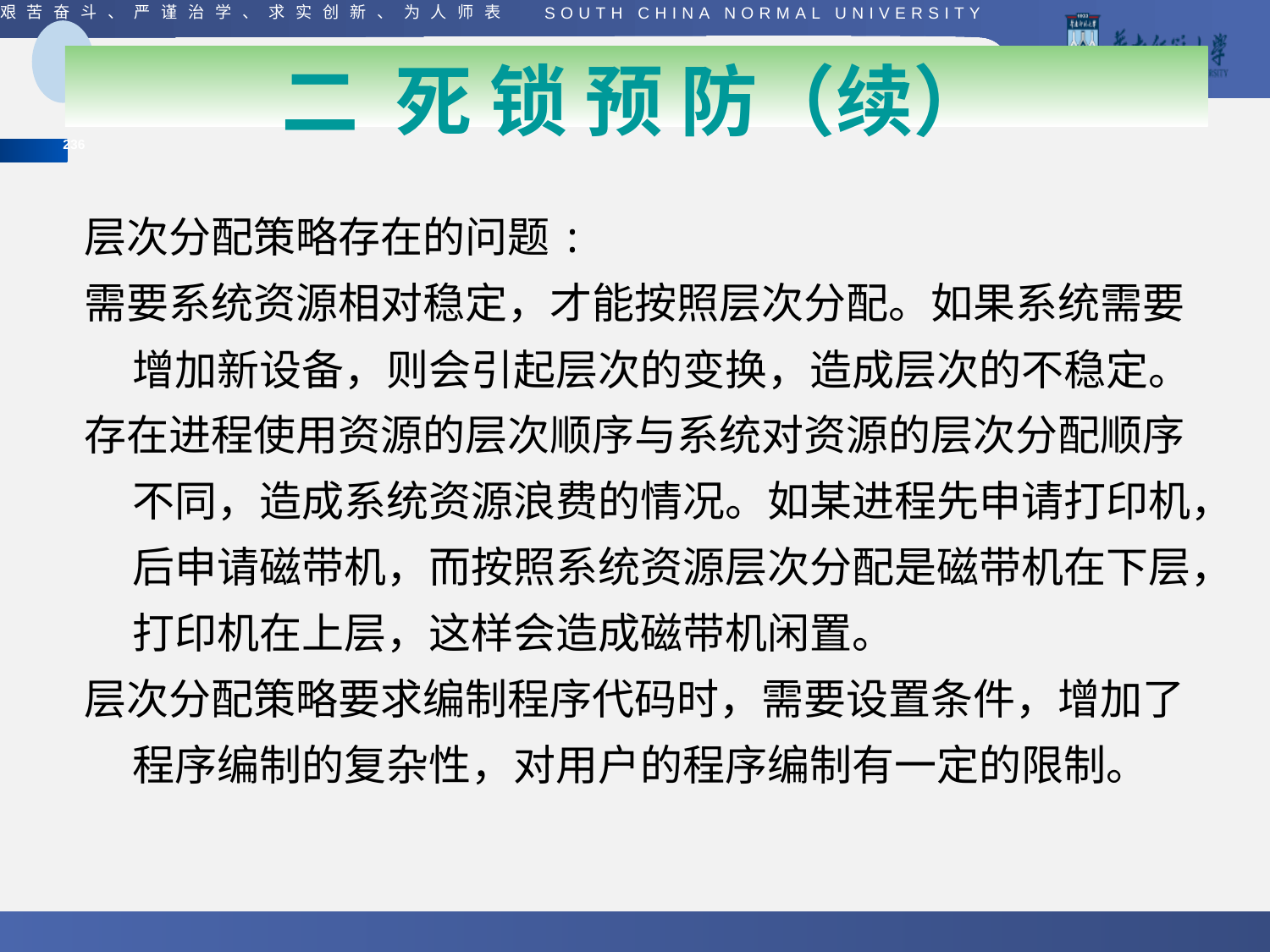

二  死 锁 预 防（续）
层次分配策略存在的问题:
需要系统资源相对稳定，才能按照层次分配。如果系统需要增加新设备，则会引起层次的变换，造成层次的不稳定。
存在进程使用资源的层次顺序与系统对资源的层次分配顺序不同，造成系统资源浪费的情况。如某进程先申请打印机，后申请磁带机，而按照系统资源层次分配是磁带机在下层，打印机在上层，这样会造成磁带机闲置。
层次分配策略要求编制程序代码时，需要设置条件，增加了程序编制的复杂性，对用户的程序编制有一定的限制。

236